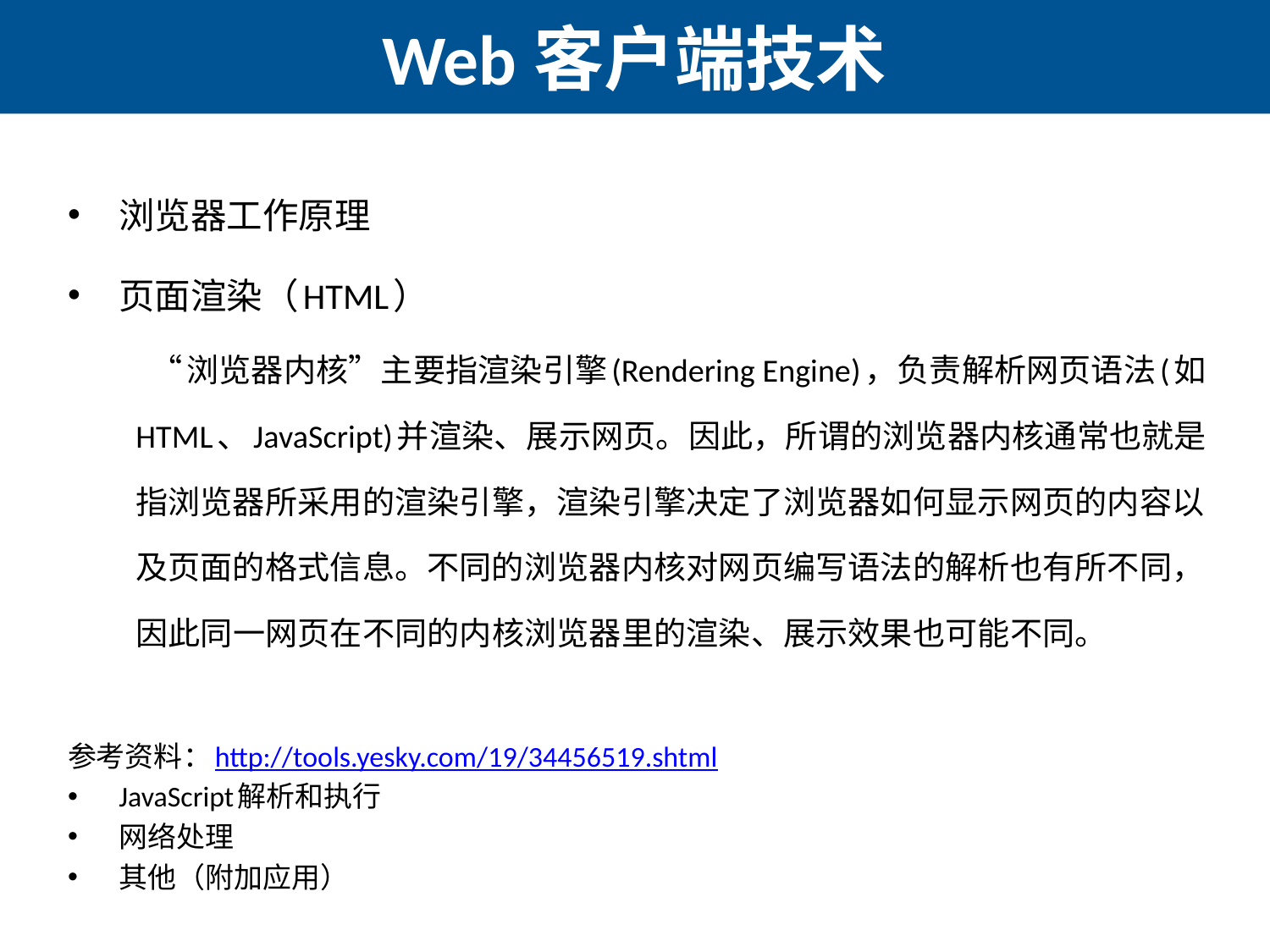

# Web客户端技术
浏览器工作原理
页面渲染（HTML）
  “浏览器内核”主要指渲染引擎(Rendering Engine)，负责解析网页语法(如HTML、JavaScript)并渲染、展示网页。因此，所谓的浏览器内核通常也就是指浏览器所采用的渲染引擎，渲染引擎决定了浏览器如何显示网页的内容以及页面的格式信息。不同的浏览器内核对网页编写语法的解析也有所不同，因此同一网页在不同的内核浏览器里的渲染、展示效果也可能不同。

参考资料：http://tools.yesky.com/19/34456519.shtml
JavaScript解析和执行
网络处理
其他（附加应用）